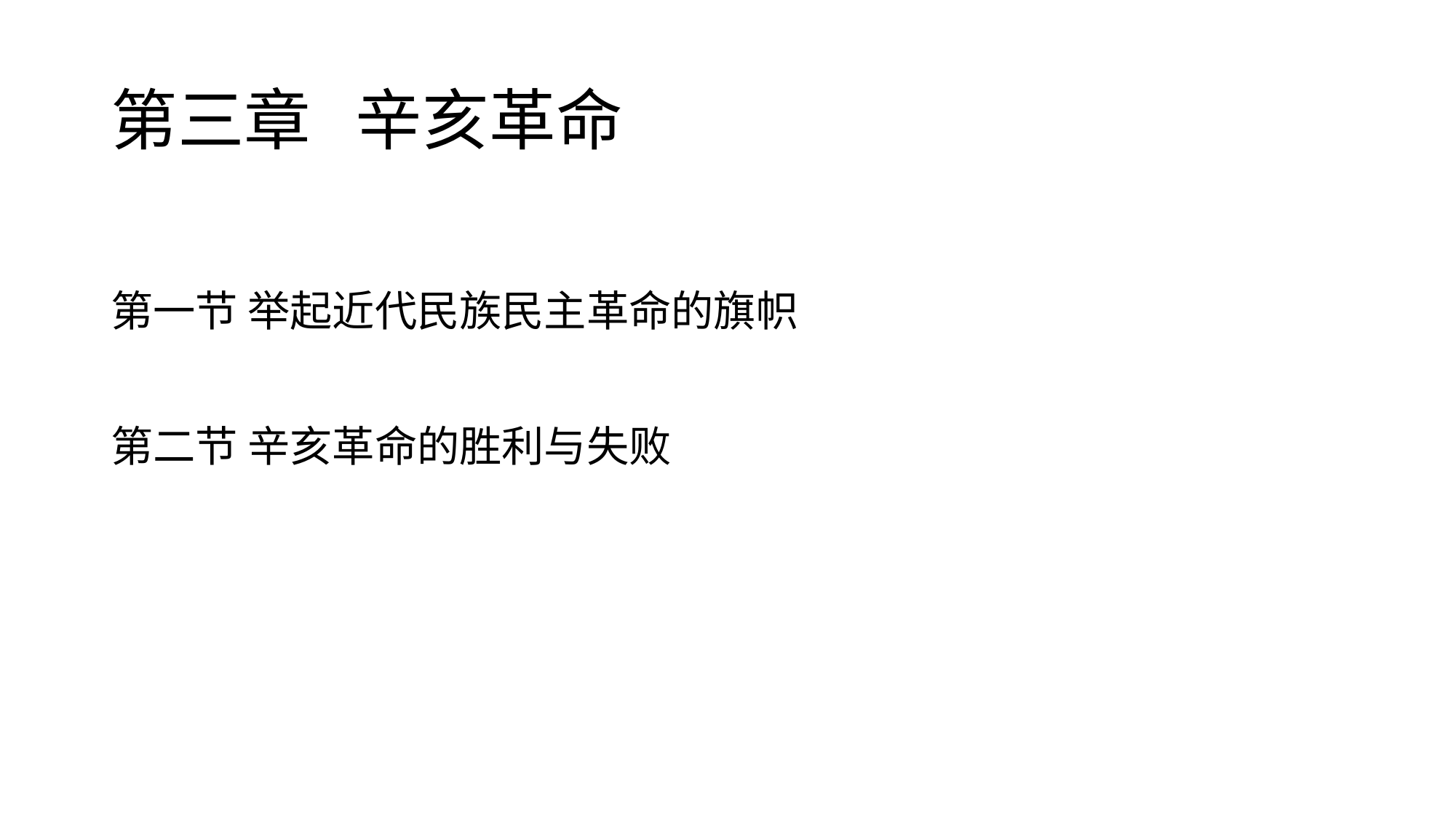

# 第三章   辛亥革命
第一节 举起近代民族民主革命的旗帜
第二节 辛亥革命的胜利与失败